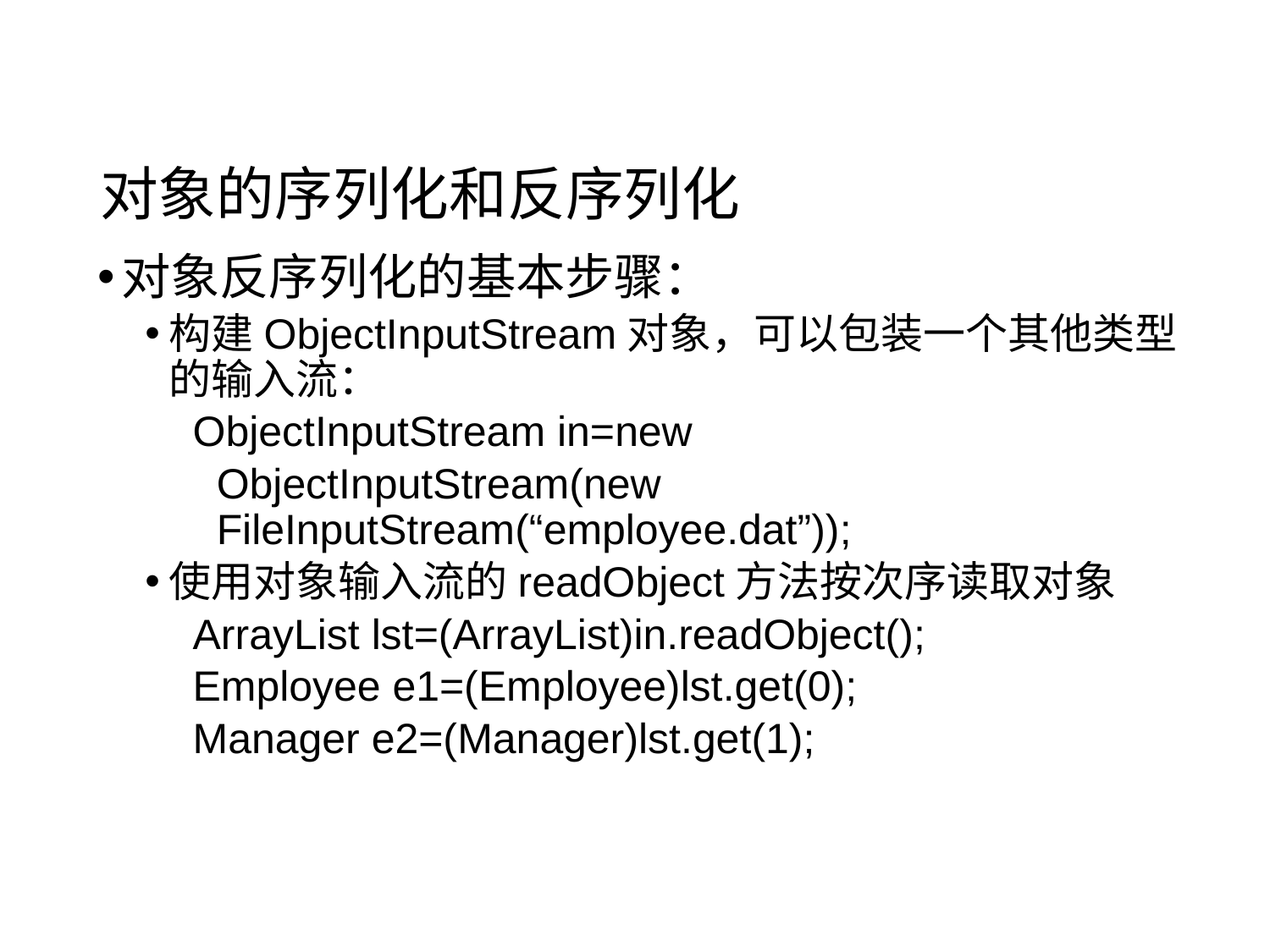

# 对象的序列化和反序列化
对象反序列化的基本步骤：
构建ObjectInputStream对象，可以包装一个其他类型的输入流：
ObjectInputStream in=new
	ObjectInputStream(new FileInputStream(“employee.dat”));
使用对象输入流的readObject方法按次序读取对象
ArrayList lst=(ArrayList)in.readObject();
Employee e1=(Employee)lst.get(0);
Manager e2=(Manager)lst.get(1);